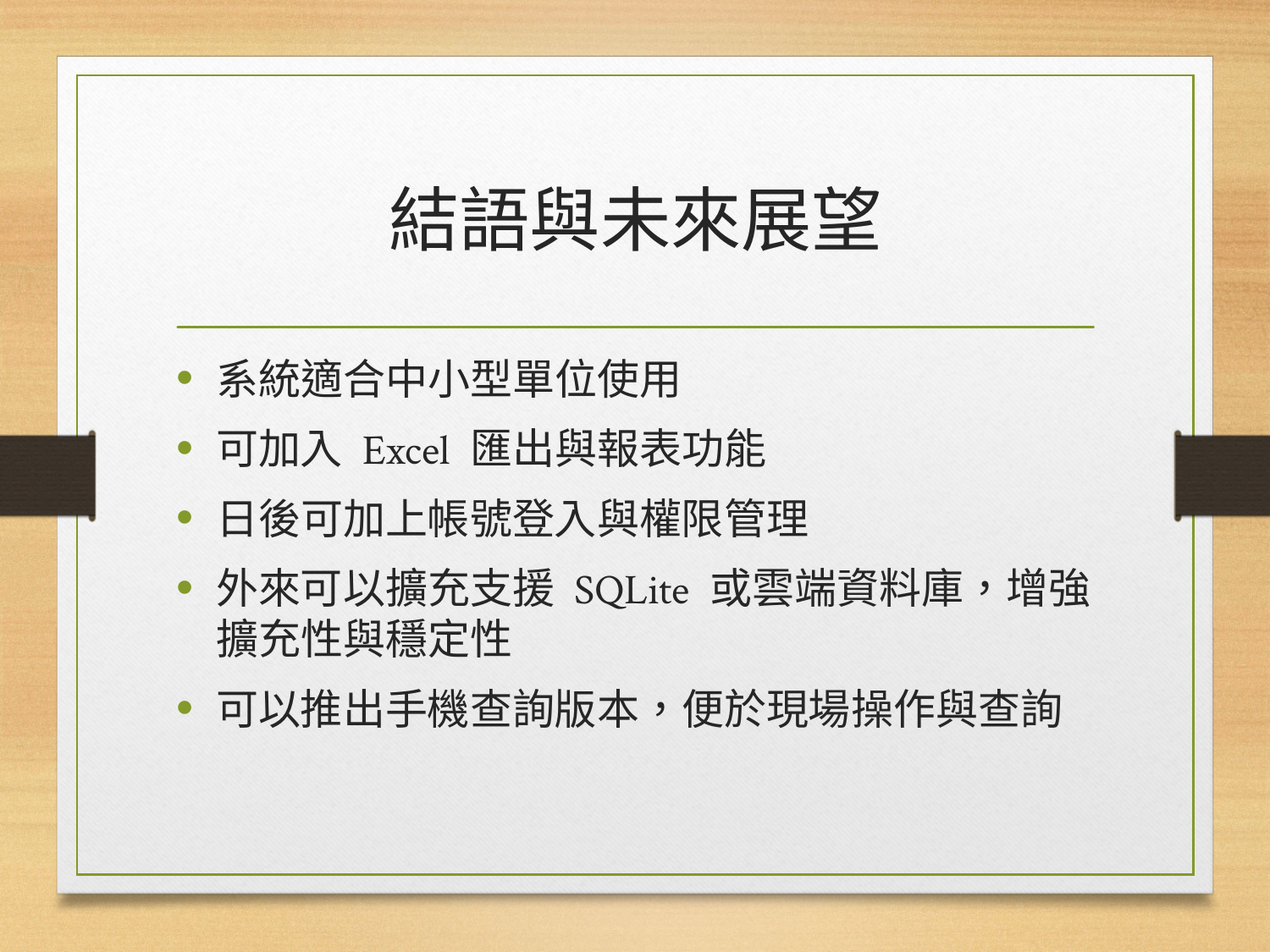

# 結語與未來展望
系統適合中小型單位使用
可加入 Excel 匯出與報表功能
日後可加上帳號登入與權限管理
外來可以擴充支援 SQLite 或雲端資料庫，增強擴充性與穩定性
可以推出手機查詢版本，便於現場操作與查詢